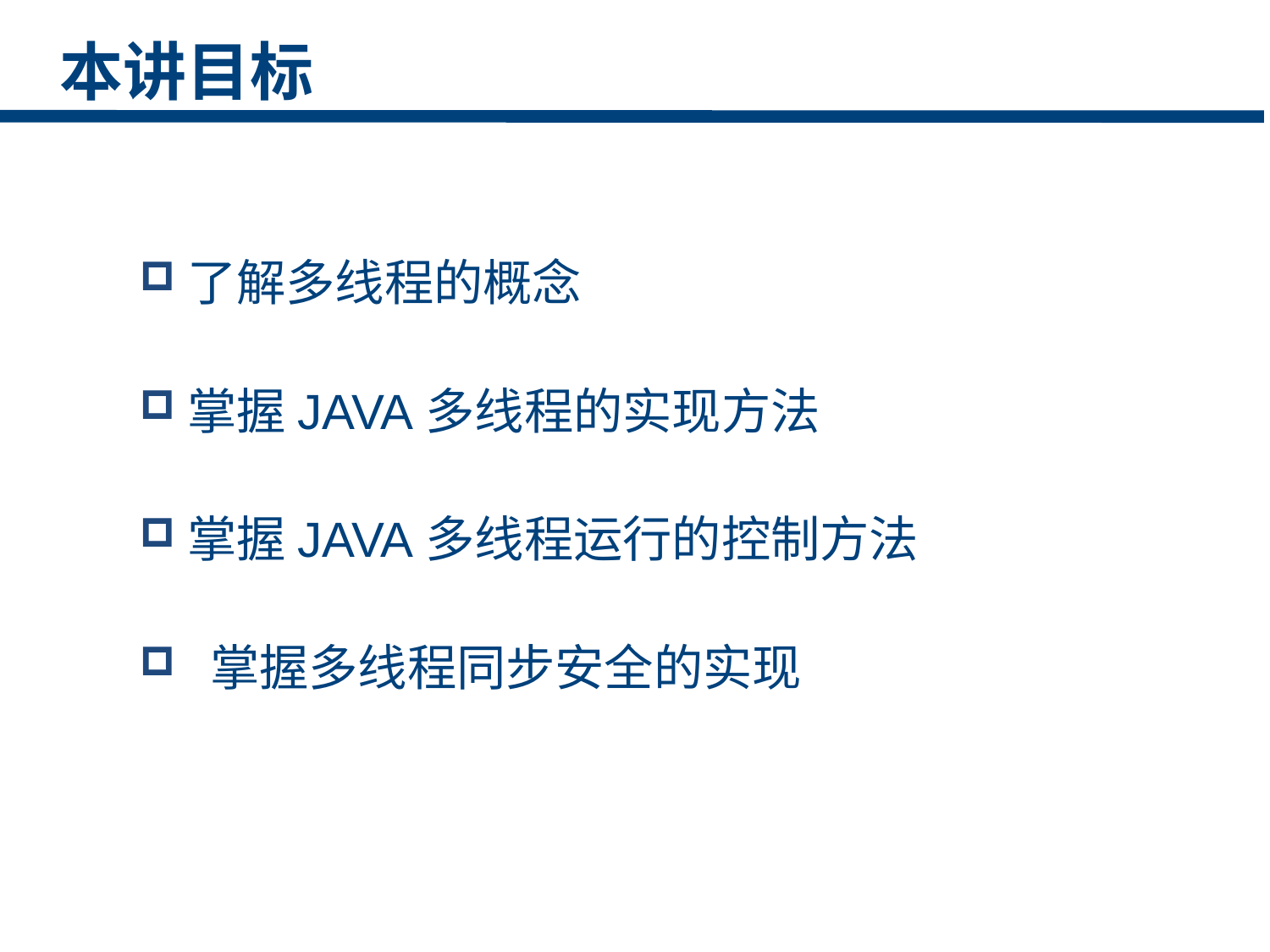

本讲目标
了解多线程的概念
掌握JAVA多线程的实现方法
掌握JAVA多线程运行的控制方法
 掌握多线程同步安全的实现
点击添加文本
点击添加文本
点击添加文本
点击添加文本